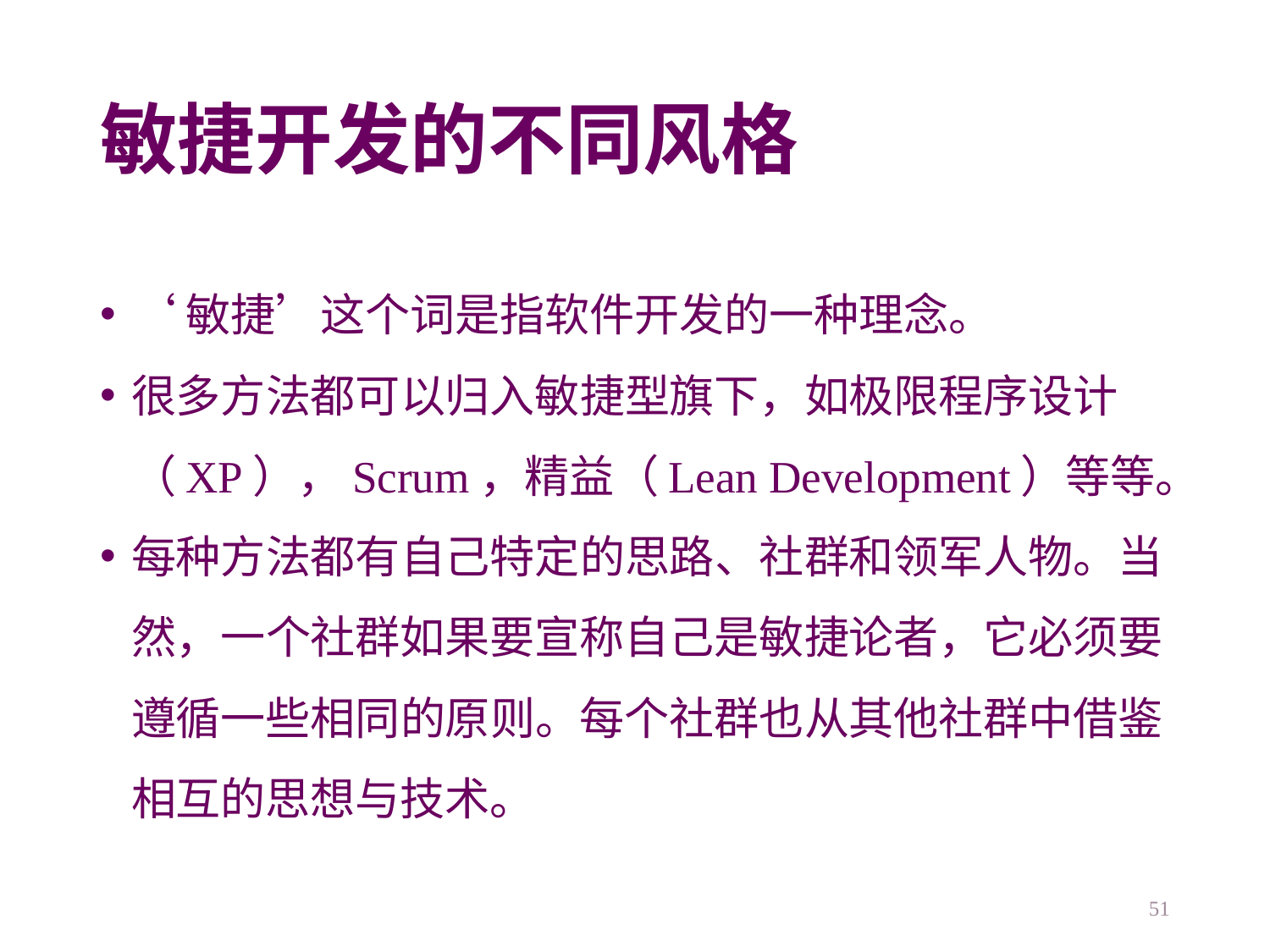

# 敏捷开发的不同风格
‘敏捷’这个词是指软件开发的一种理念。
很多方法都可以归入敏捷型旗下，如极限程序设计（XP），Scrum，精益（Lean Development）等等。
每种方法都有自己特定的思路、社群和领军人物。当然，一个社群如果要宣称自己是敏捷论者，它必须要遵循一些相同的原则。每个社群也从其他社群中借鉴相互的思想与技术。
51